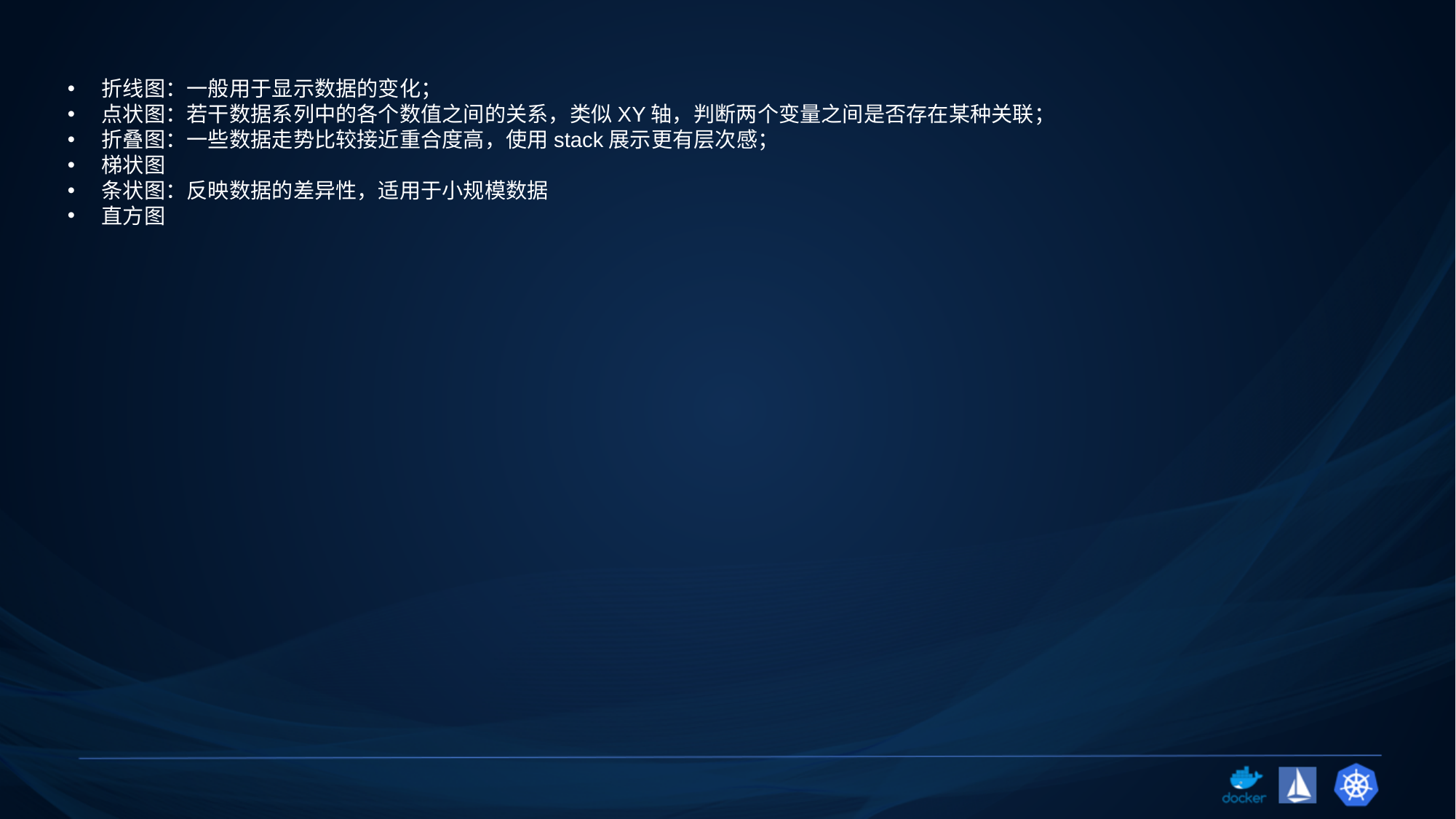

折线图：一般用于显示数据的变化；
点状图：若干数据系列中的各个数值之间的关系，类似XY轴，判断两个变量之间是否存在某种关联；
折叠图：一些数据走势比较接近重合度高，使用stack展示更有层次感；
梯状图
条状图：反映数据的差异性，适用于小规模数据
直方图